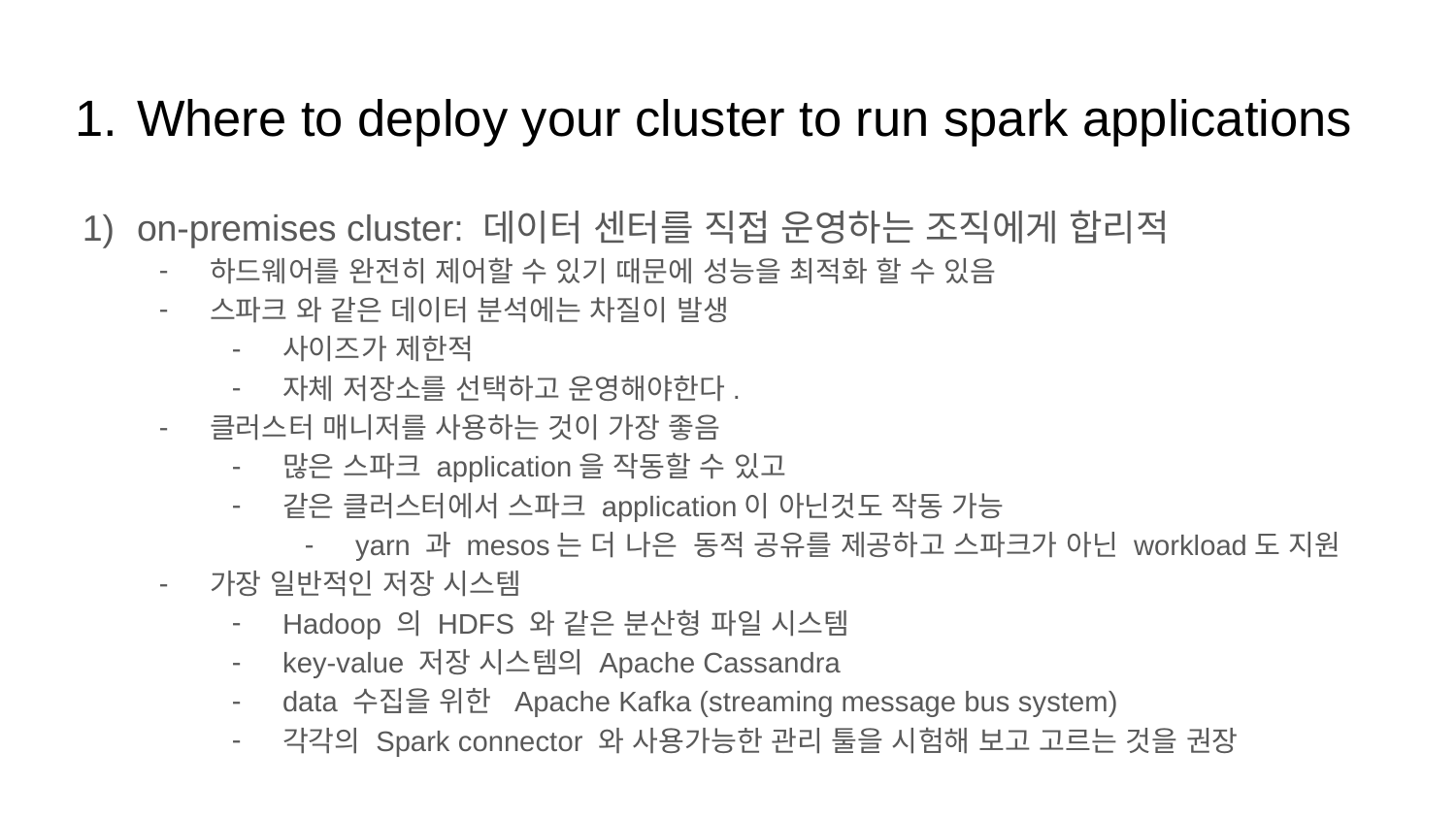

# Where to deploy your cluster to run spark applications
on-premises cluster: 데이터 센터를 직접 운영하는 조직에게 합리적
하드웨어를 완전히 제어할 수 있기 때문에 성능을 최적화 할 수 있음
스파크 와 같은 데이터 분석에는 차질이 발생
사이즈가 제한적
자체 저장소를 선택하고 운영해야한다.
클러스터 매니저를 사용하는 것이 가장 좋음
많은 스파크 application을 작동할 수 있고
같은 클러스터에서 스파크 application이 아닌것도 작동 가능
yarn 과 mesos는 더 나은  동적 공유를 제공하고 스파크가 아닌 workload도 지원
가장 일반적인 저장 시스템
Hadoop 의 HDFS 와 같은 분산형 파일 시스템
key-value 저장 시스템의 Apache Cassandra
data 수집을 위한  Apache Kafka (streaming message bus system)
각각의 Spark connector 와 사용가능한 관리 툴을 시험해 보고 고르는 것을 권장